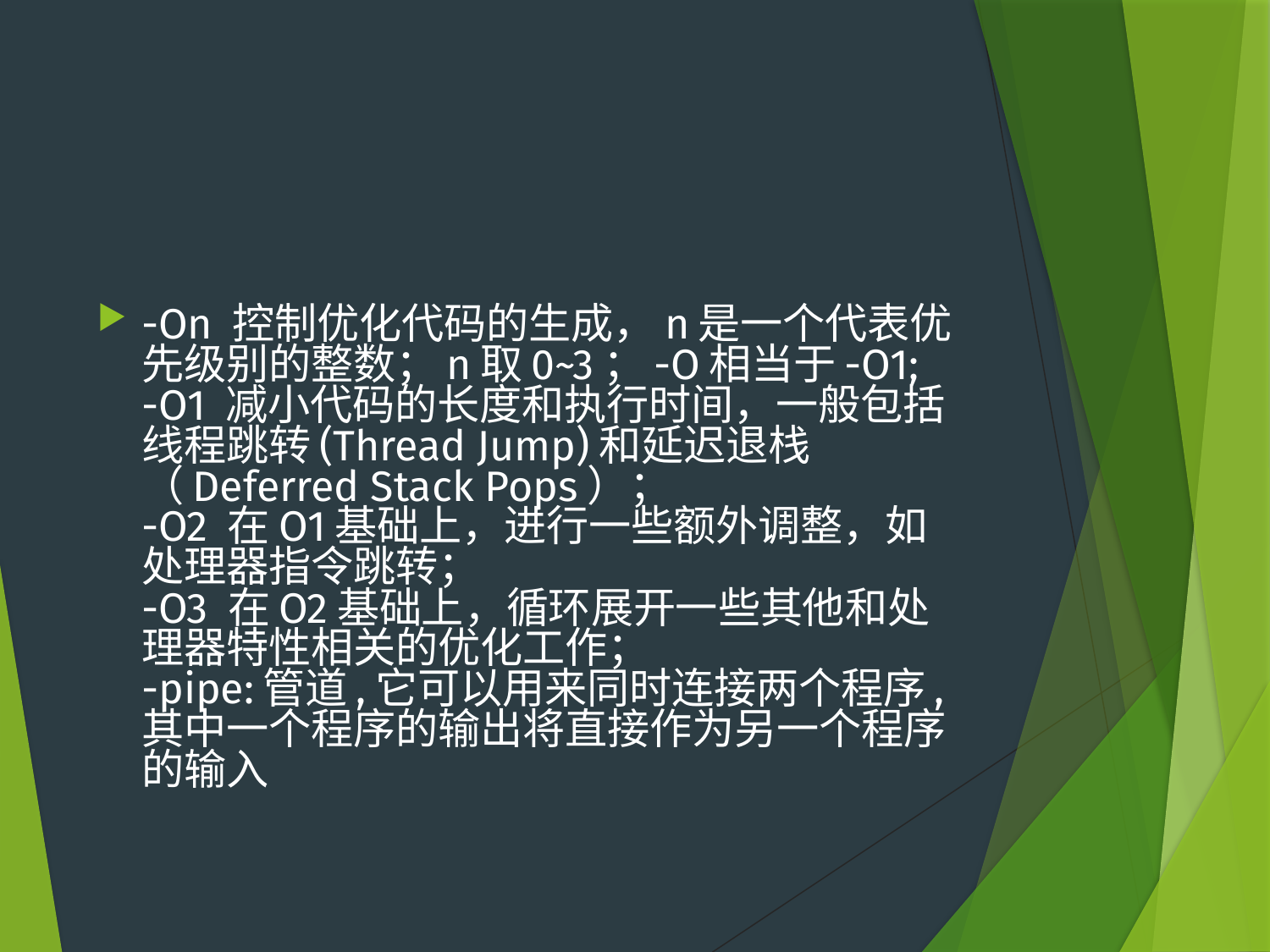

#
-On 控制优化代码的生成，n是一个代表优先级别的整数；n取0~3；-O相当于-O1;
-O1 减小代码的长度和执行时间，一般包括线程跳转(Thread Jump)和延迟退栈（Deferred Stack Pops）；
-O2 在O1基础上，进行一些额外调整，如处理器指令跳转；
-O3 在O2基础上，循环展开一些其他和处理器特性相关的优化工作；
-pipe:管道,它可以用来同时连接两个程序,其中一个程序的输出将直接作为另一个程序的输入